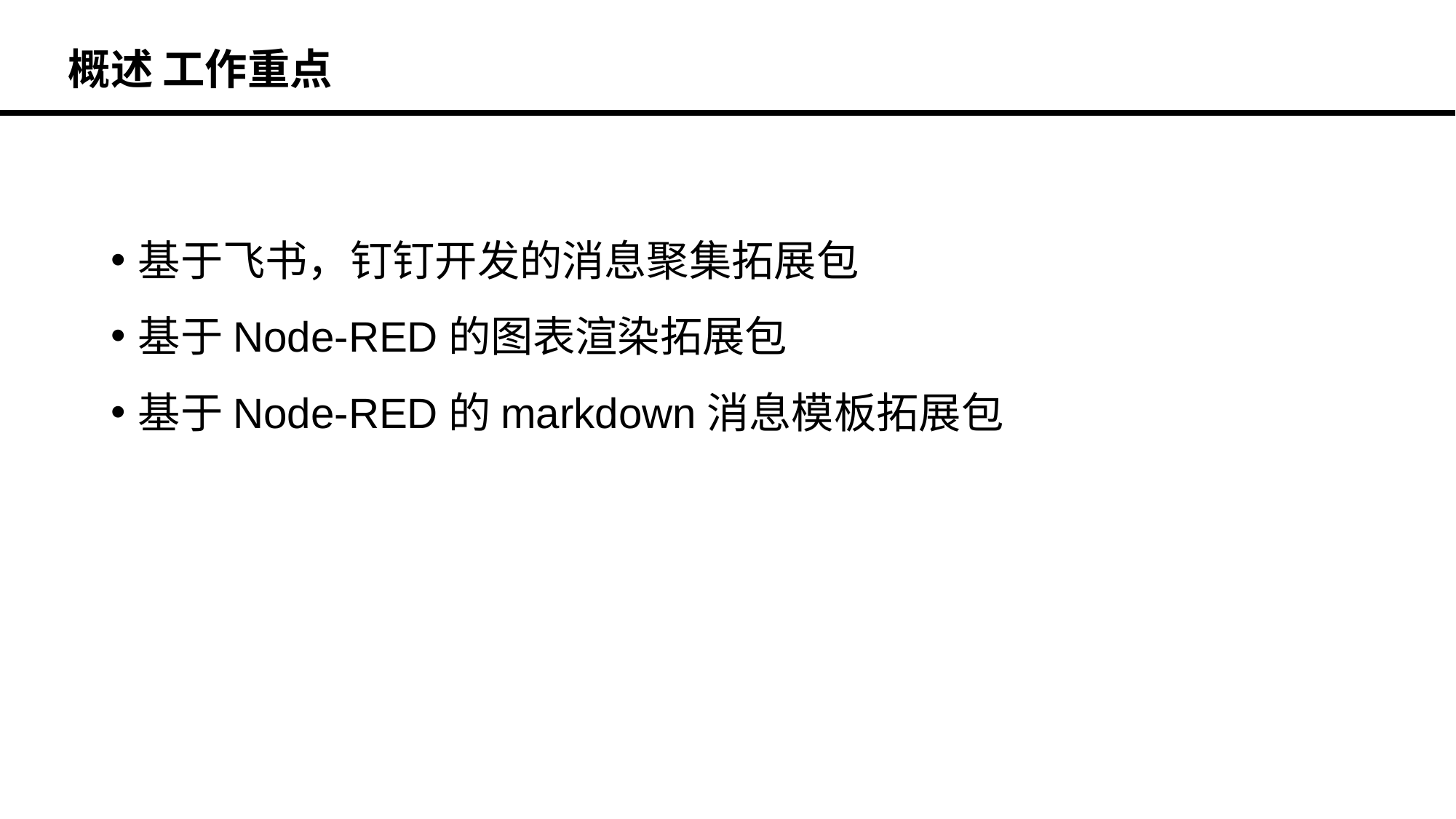

概述 工作重点
基于飞书，钉钉开发的消息聚集拓展包
基于Node-RED的图表渲染拓展包
基于Node-RED的markdown消息模板拓展包